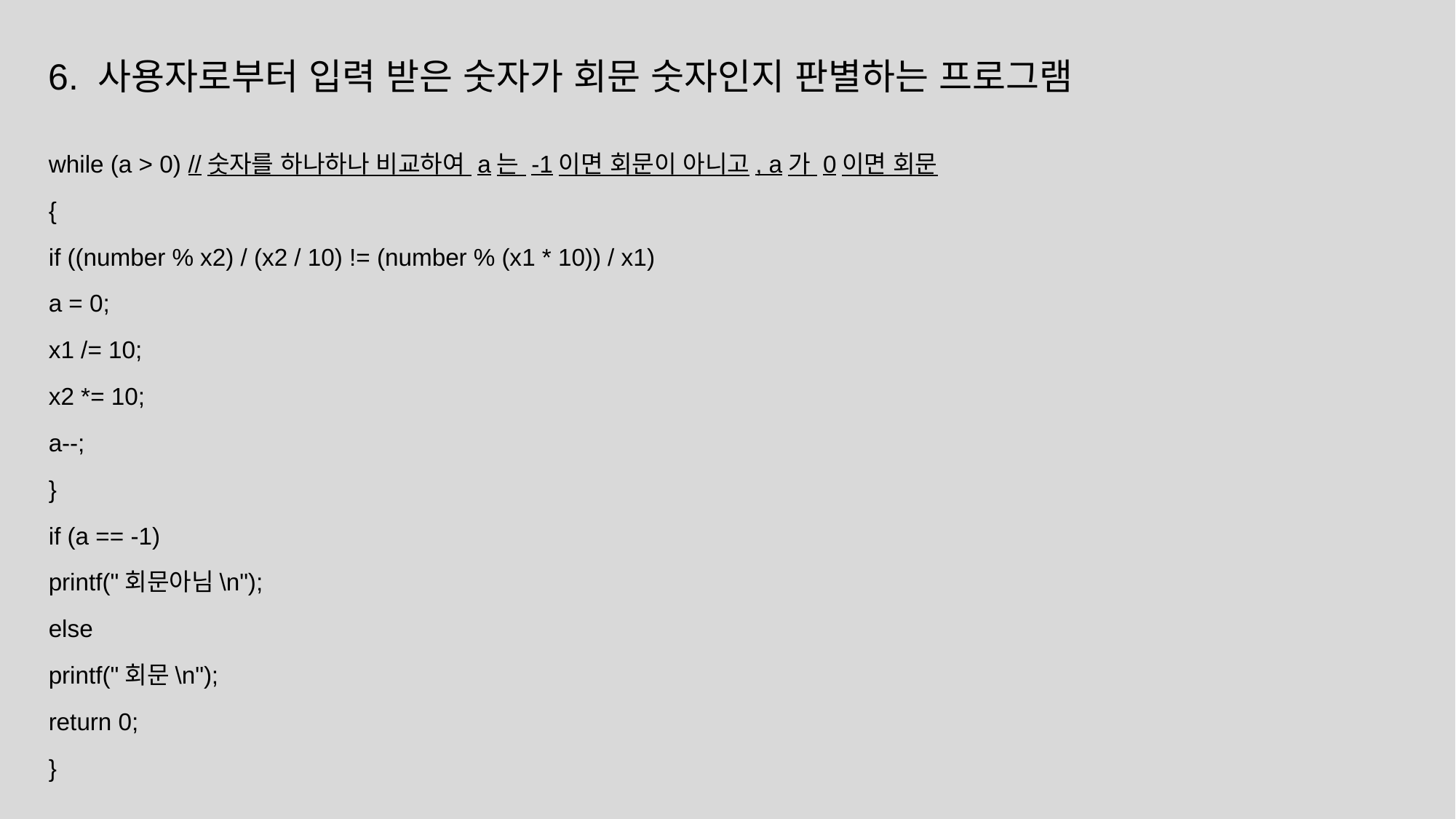

6. 사용자로부터 입력 받은 숫자가 회문 숫자인지 판별하는 프로그램
while (a > 0) //숫자를 하나하나 비교하여 a는 -1이면 회문이 아니고, a가 0이면 회문
{
if ((number % x2) / (x2 / 10) != (number % (x1 * 10)) / x1)
a = 0;
x1 /= 10;
x2 *= 10;
a--;
}
if (a == -1)
printf("회문아님\n");
else
printf("회문\n");
return 0;
}